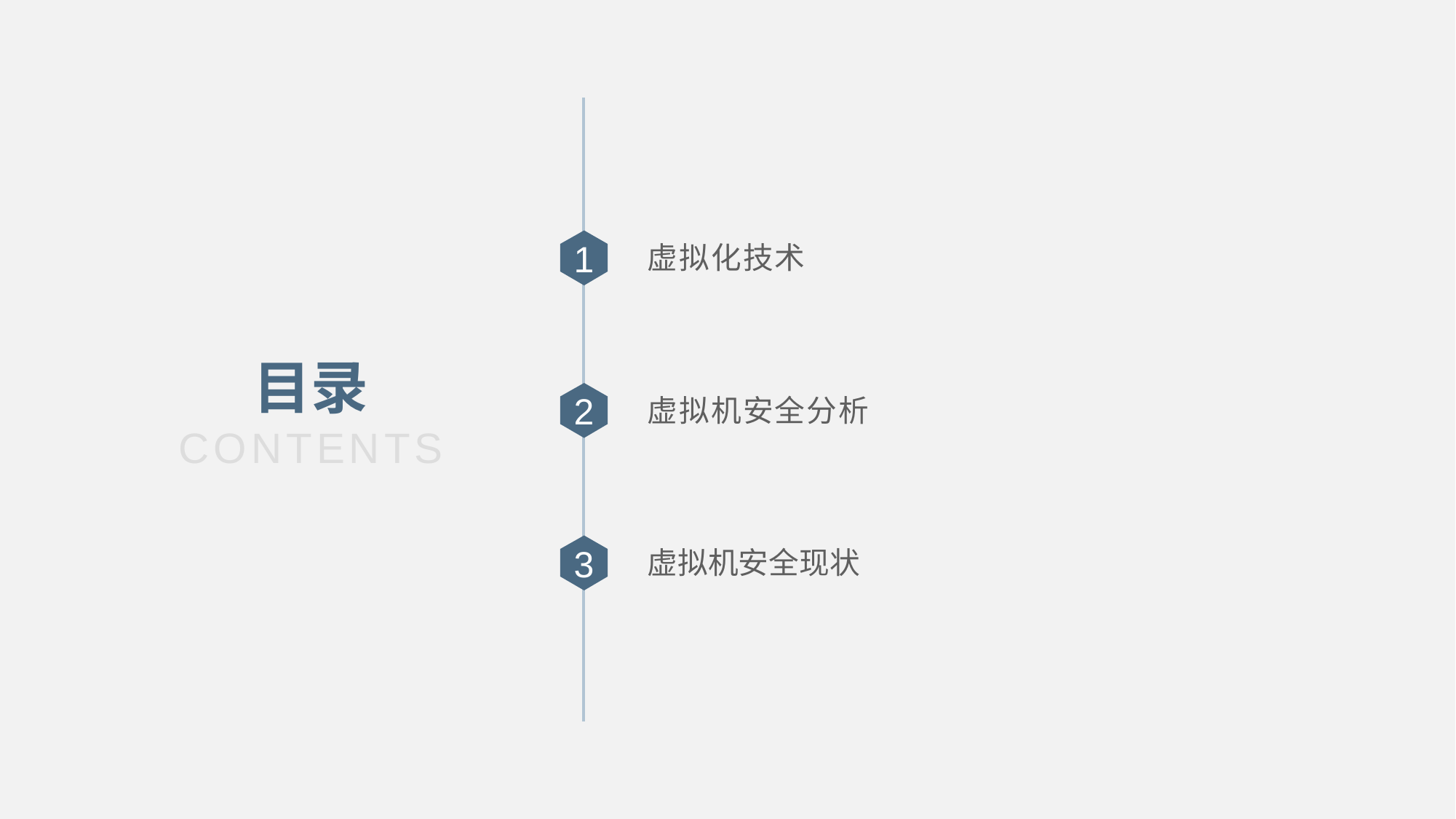

虚拟化技术
1
目录
虚拟机安全分析
2
CONTENTS
虚拟机安全现状
3